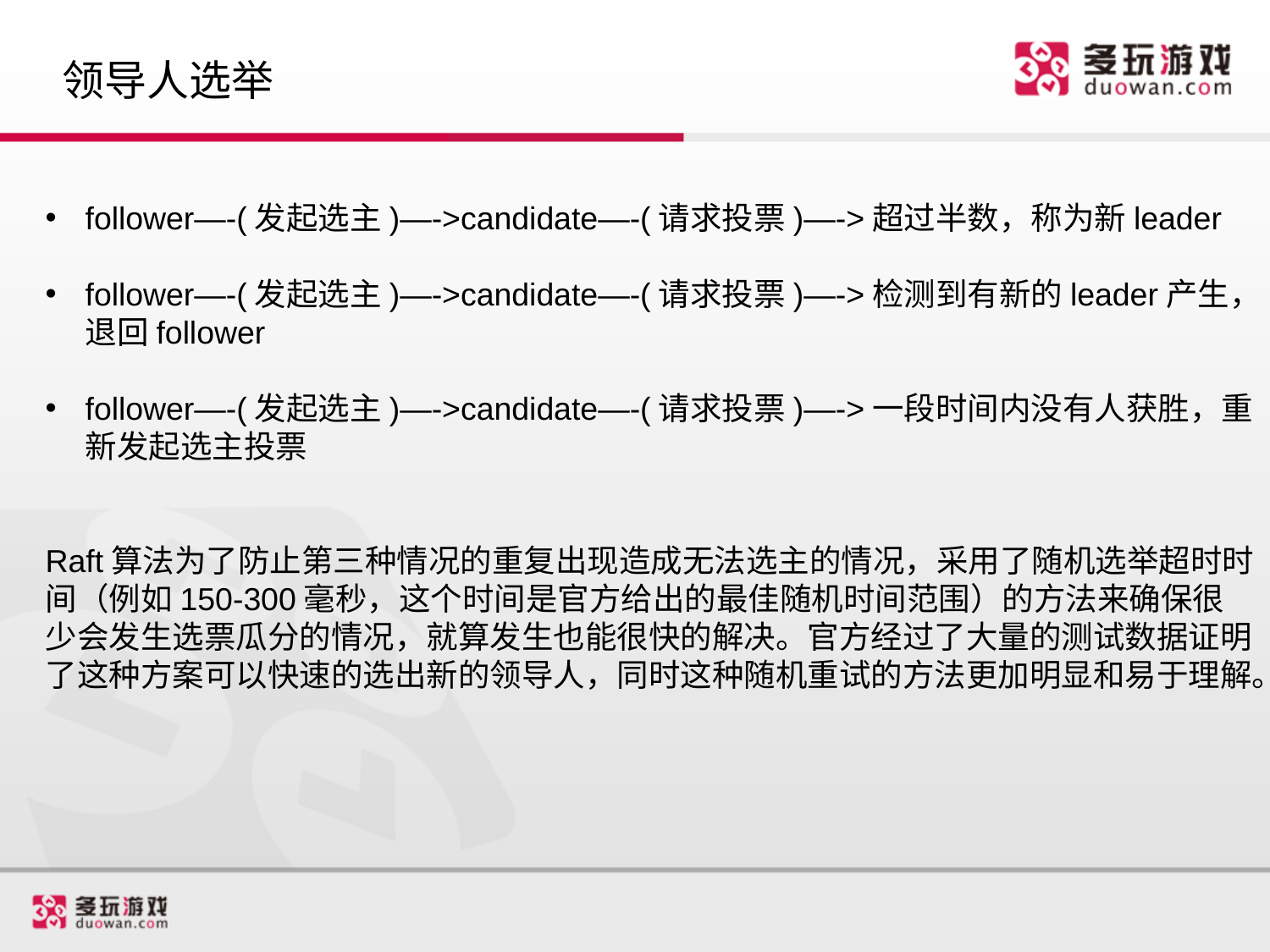

# 领导人选举
follower—-(发起选主)—->candidate—-(请求投票)—->超过半数，称为新leader

follower—-(发起选主)—->candidate—-(请求投票)—->检测到有新的leader产生，退回follower

follower—-(发起选主)—->candidate—-(请求投票)—->一段时间内没有人获胜，重新发起选主投票

Raft算法为了防止第三种情况的重复出现造成无法选主的情况，采用了随机选举超时时间（例如150-300毫秒，这个时间是官方给出的最佳随机时间范围）的方法来确保很少会发生选票瓜分的情况，就算发生也能很快的解决。官方经过了大量的测试数据证明了这种方案可以快速的选出新的领导人，同时这种随机重试的方法更加明显和易于理解。